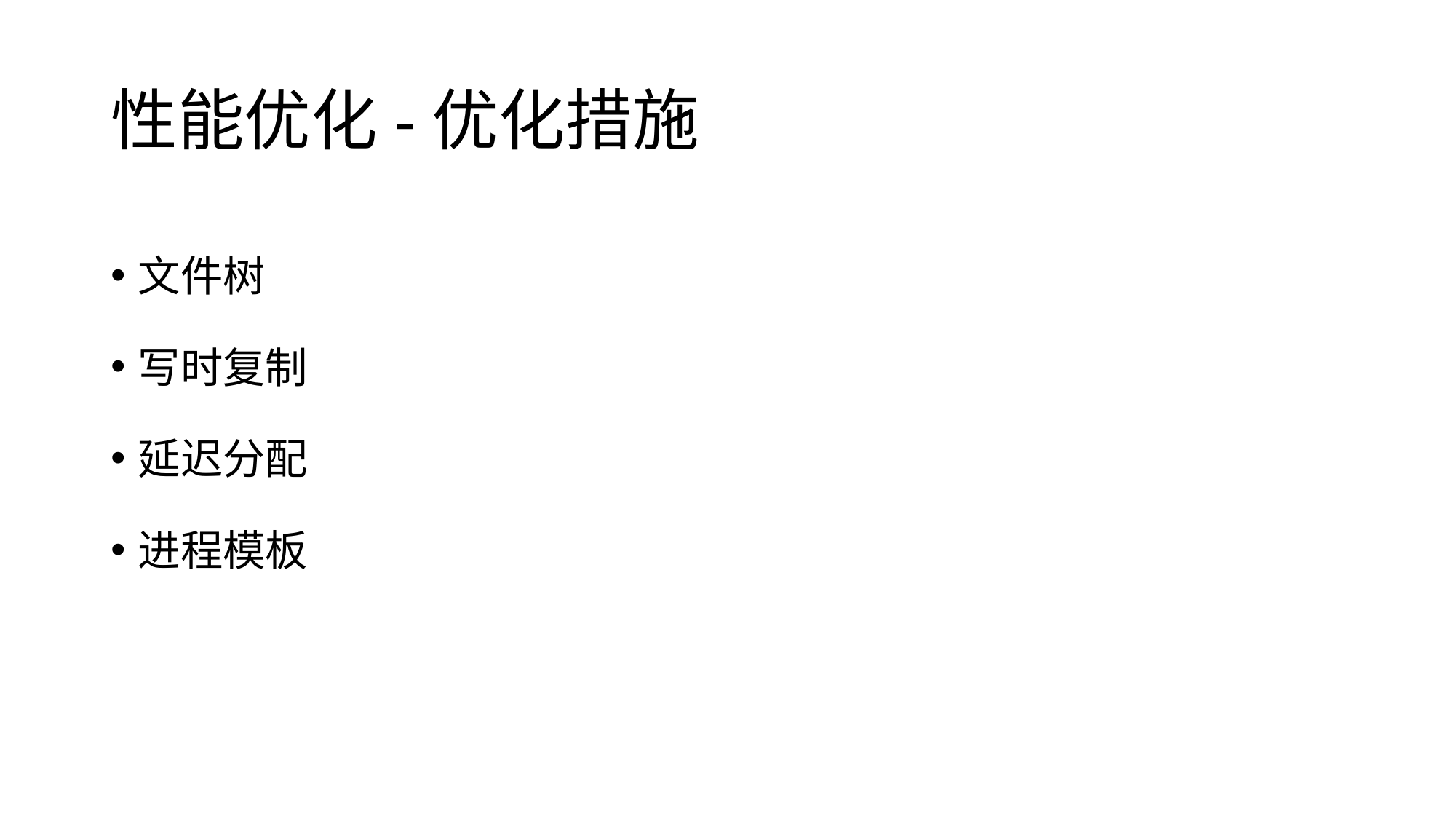

# 性能优化-优化措施
文件树
写时复制
延迟分配
进程模板

5